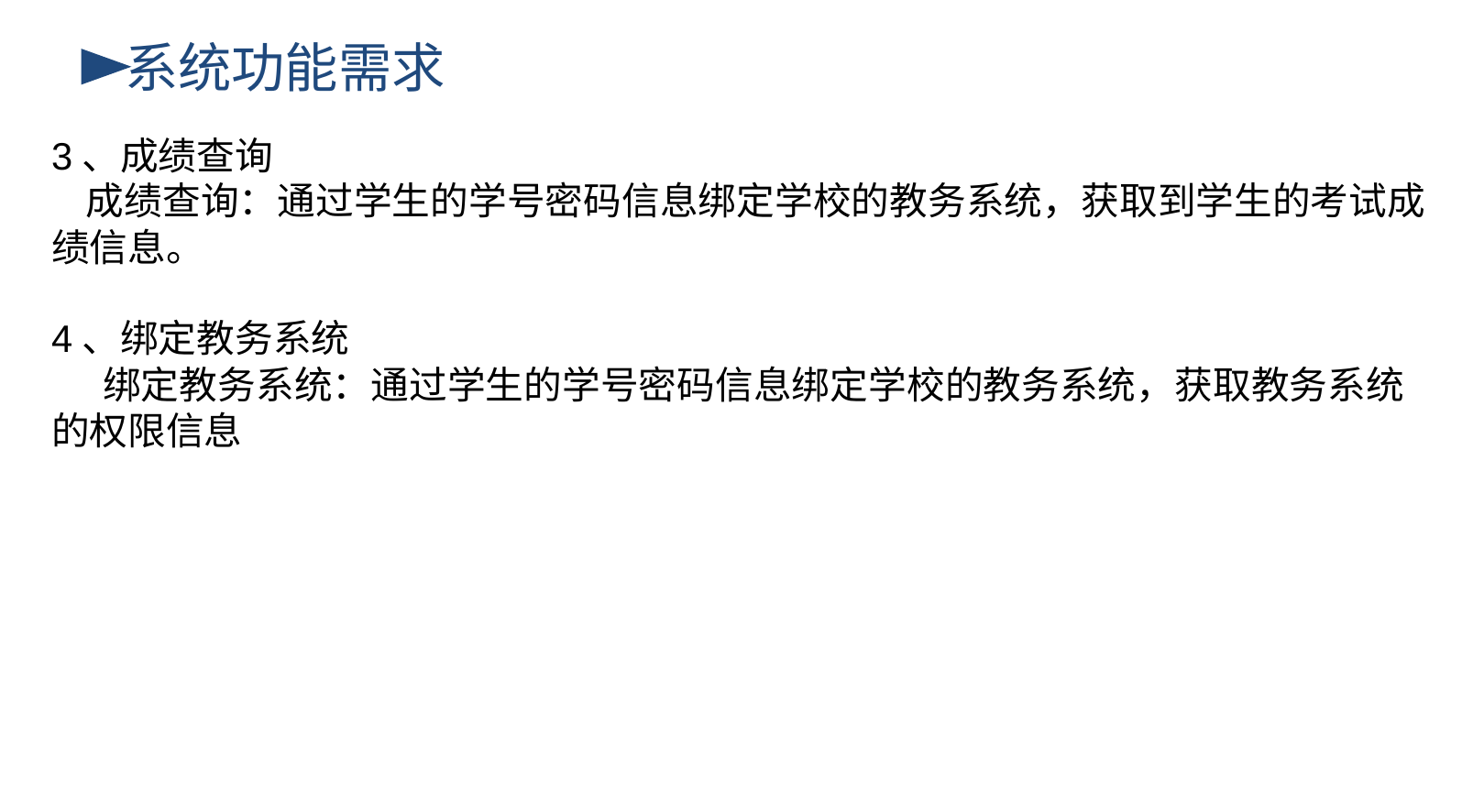

系统功能需求

3、成绩查询
   成绩查询：通过学生的学号密码信息绑定学校的教务系统，获取到学生的考试成绩信息。

4、绑定教务系统
     绑定教务系统：通过学生的学号密码信息绑定学校的教务系统，获取教务系统的权限信息